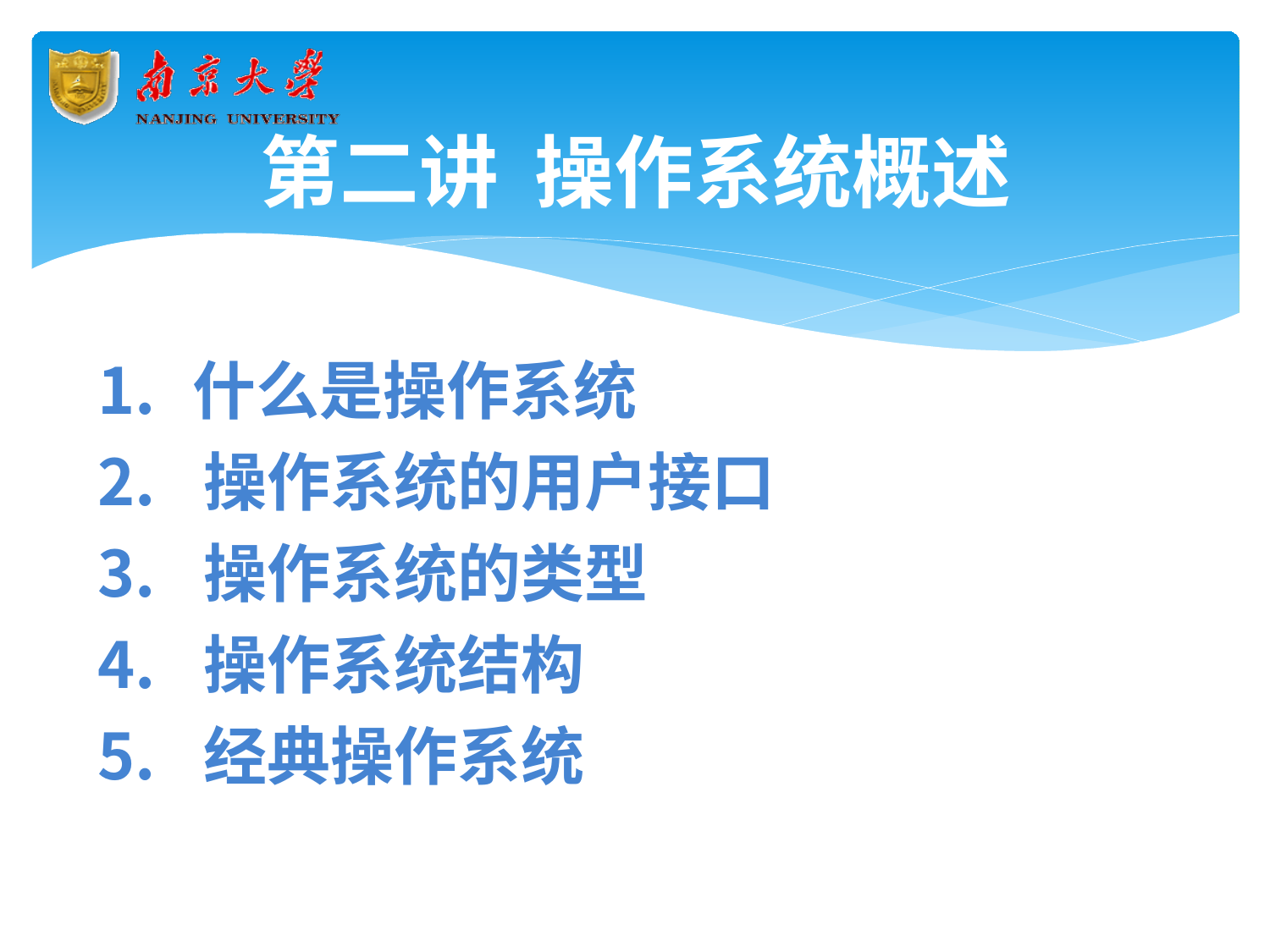

# 第二讲	操作系统概述
什么是操作系统
操作系统的用户接口
操作系统的类型
操作系统结构
经典操作系统